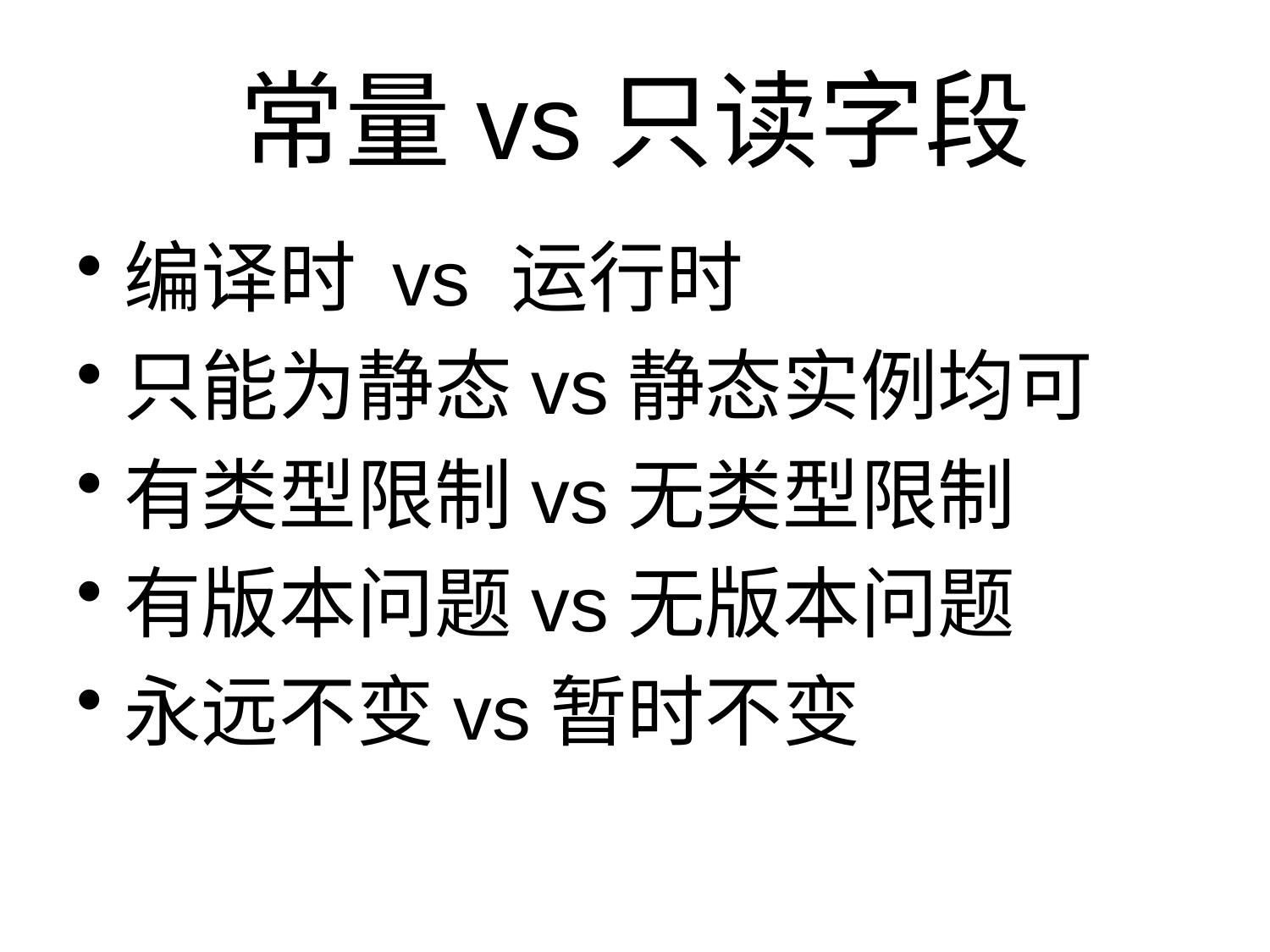

# 常量vs只读字段
编译时 vs 运行时
只能为静态vs静态实例均可
有类型限制vs无类型限制
有版本问题vs无版本问题
永远不变vs暂时不变